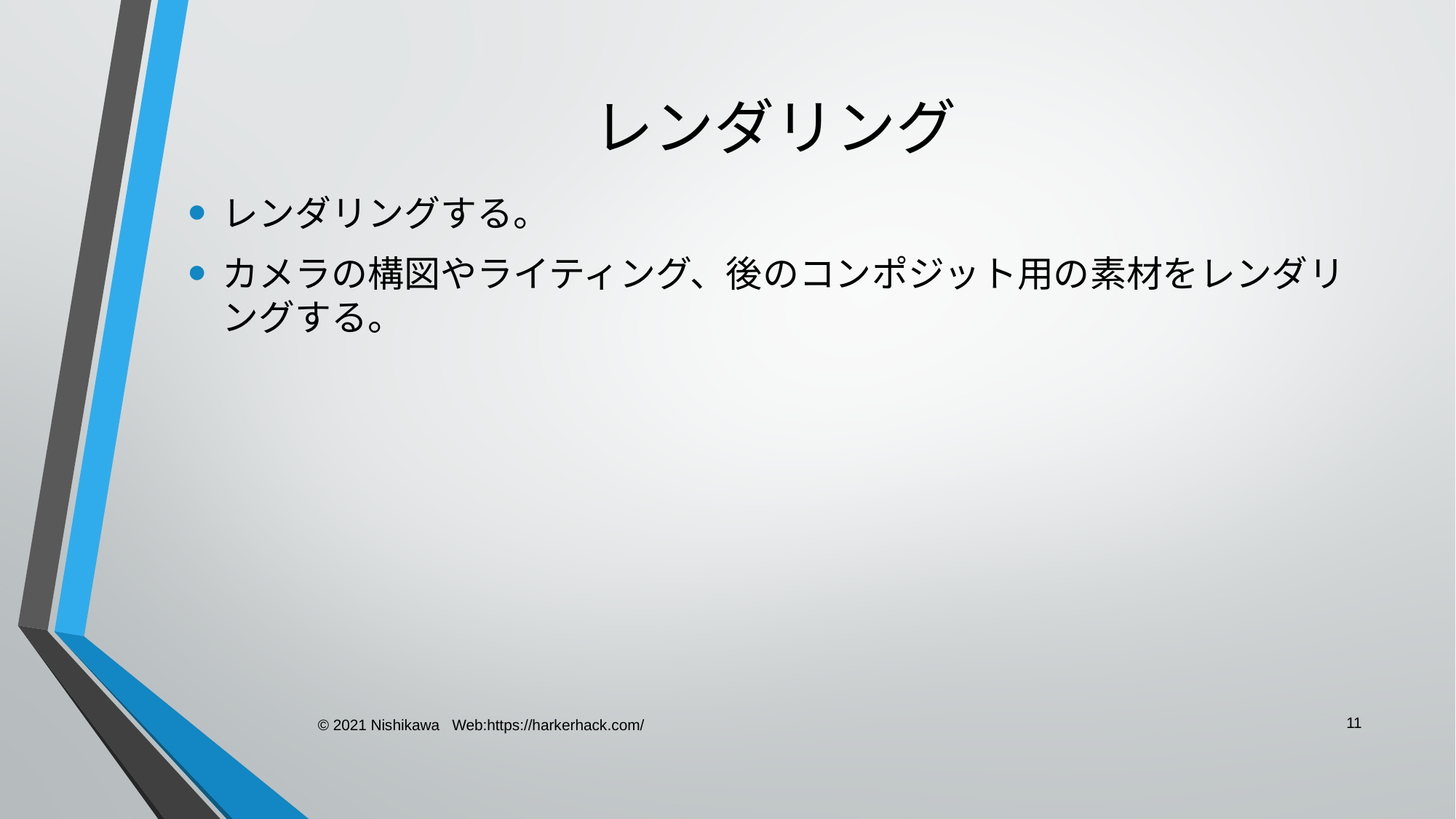

# レンダリング
レンダリングする。
カメラの構図やライティング、後のコンポジット用の素材をレンダリングする。
11
© 2021 Nishikawa   Web:https://harkerhack.com/